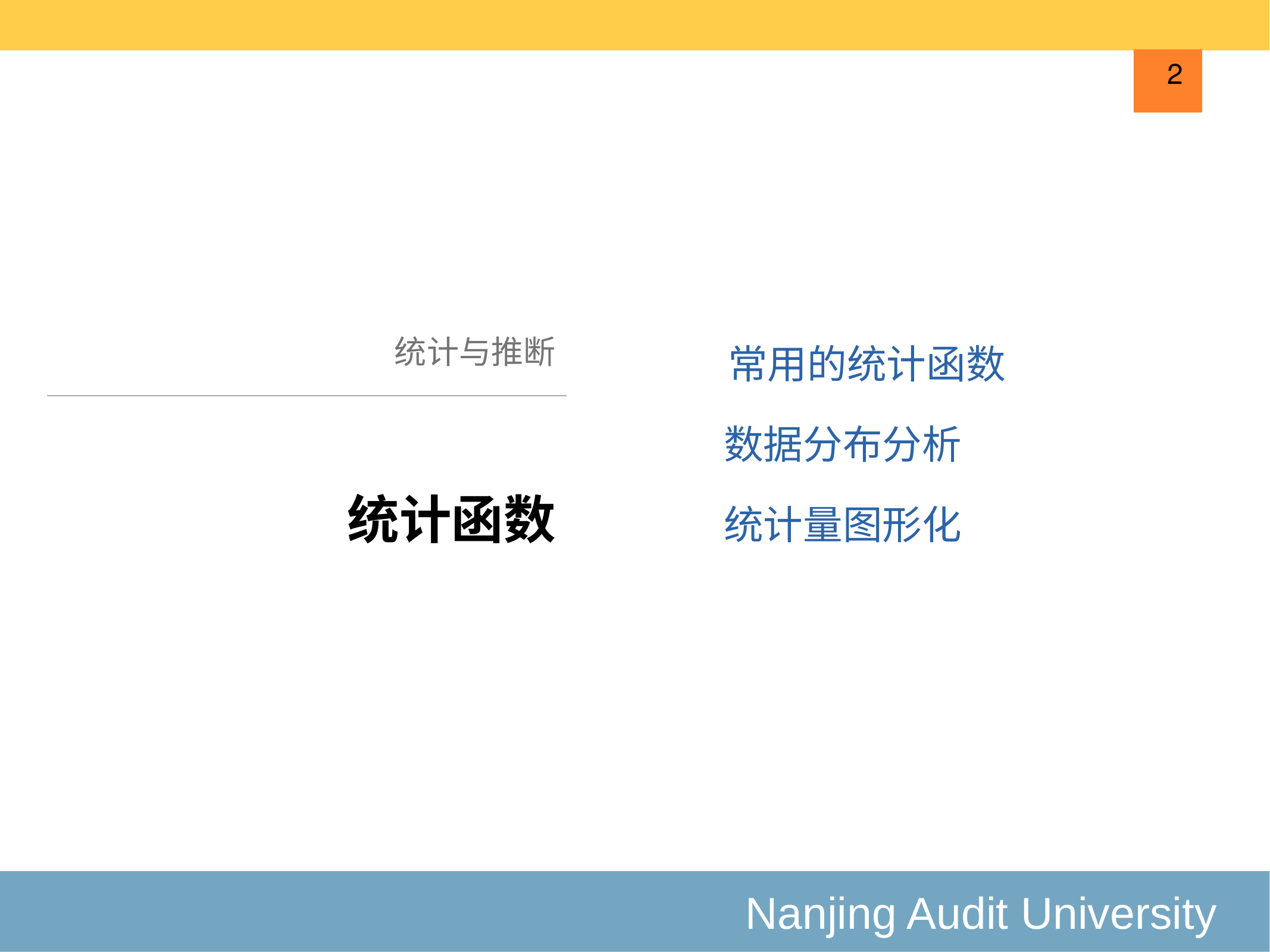

2
统计与推断
常用的统计函数
数据分布分析
# 统计函数
统计量图形化